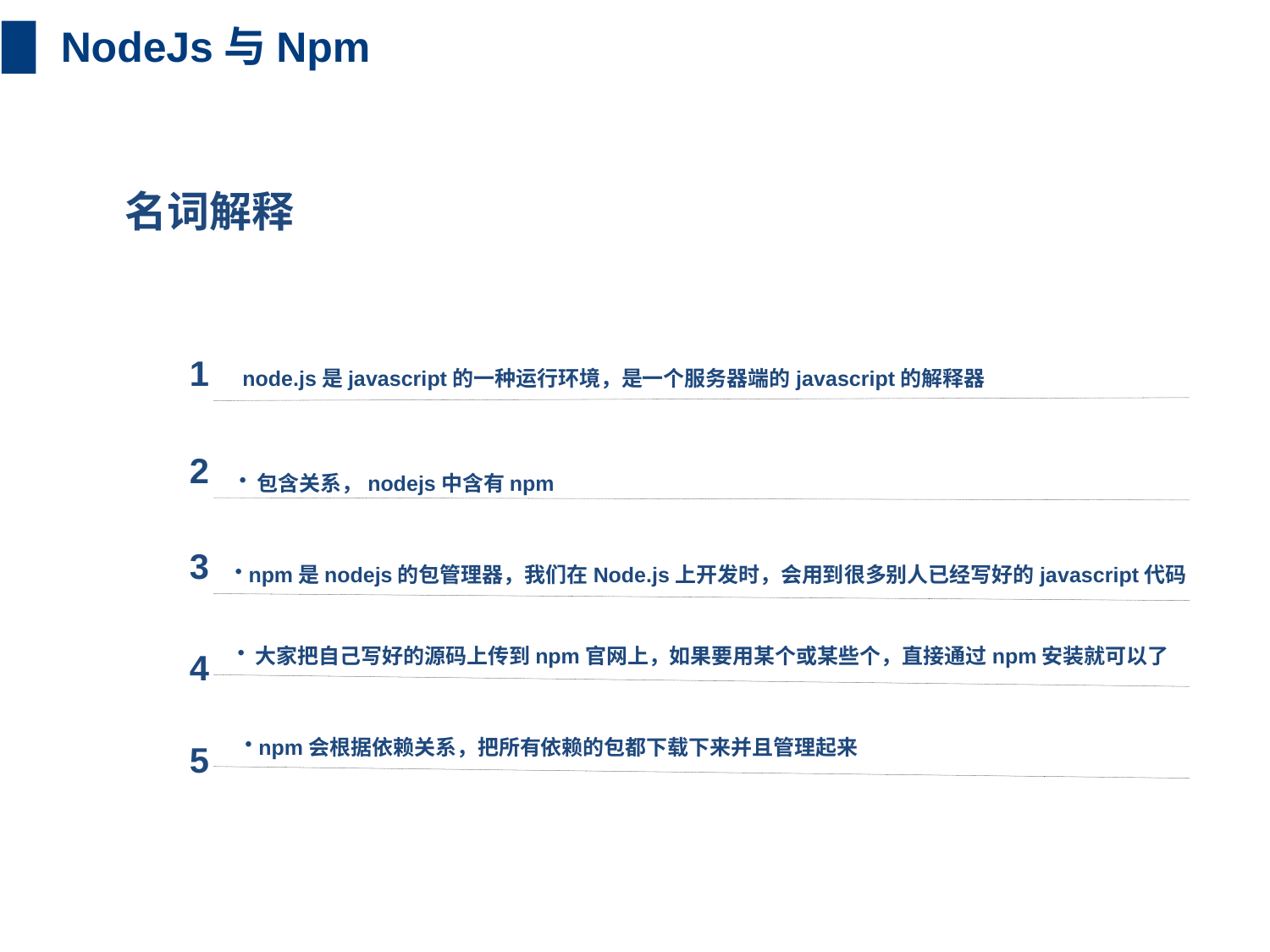

NodeJs与Npm

名词解释
1
 node.js是javascript的一种运行环境，是一个服务器端的javascript的解释器

2
 包含关系，nodejs中含有npm

3
 npm是nodejs的包管理器，我们在Node.js上开发时，会用到很多别人已经写好的javascript代码

 大家把自己写好的源码上传到npm官网上，如果要用某个或某些个，直接通过npm安装就可以了
4

 npm会根据依赖关系，把所有依赖的包都下载下来并且管理起来
5